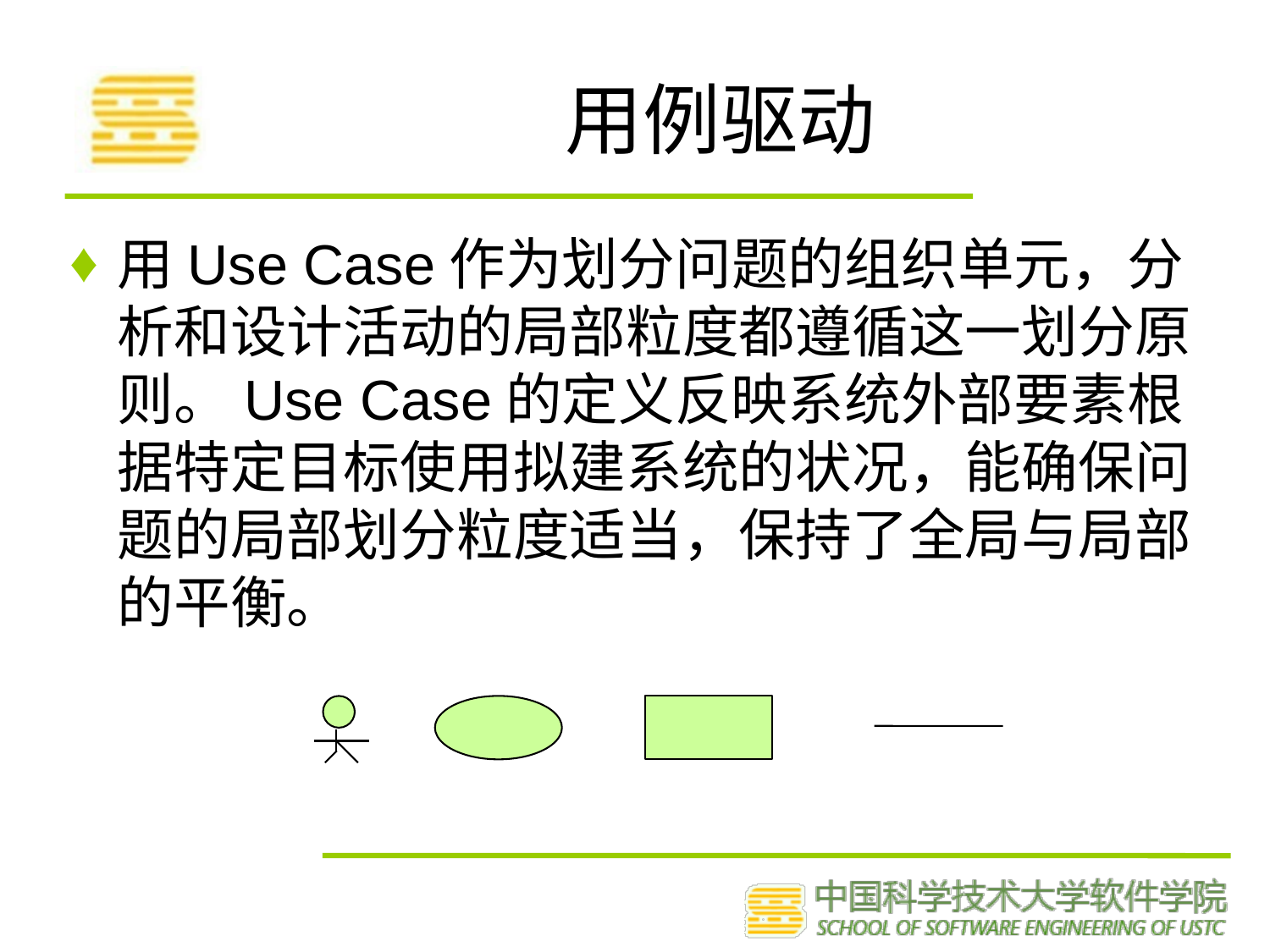

# 用例驱动
用Use Case作为划分问题的组织单元，分析和设计活动的局部粒度都遵循这一划分原则。Use Case的定义反映系统外部要素根据特定目标使用拟建系统的状况，能确保问题的局部划分粒度适当，保持了全局与局部的平衡。